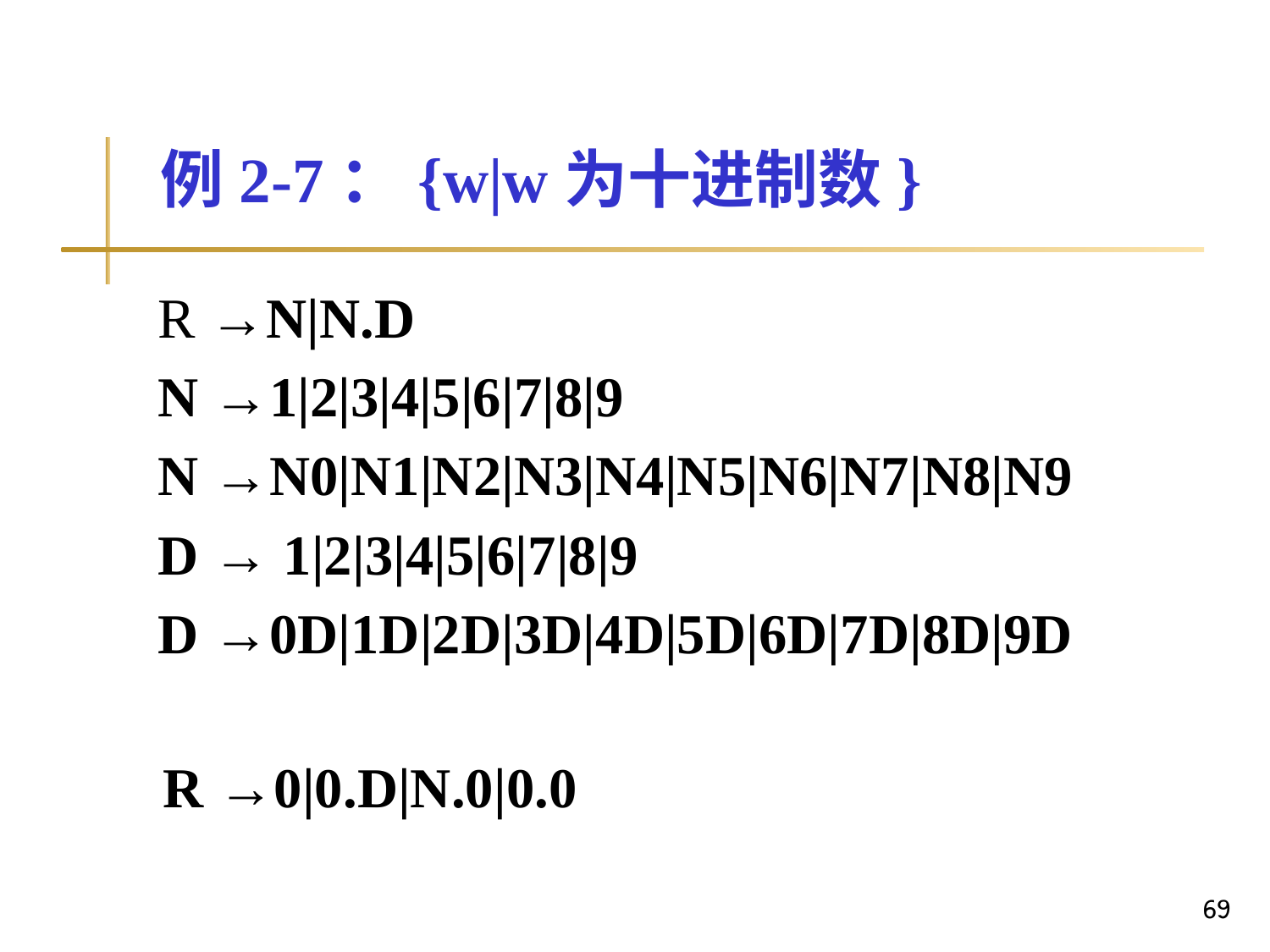

# 例2-7：{w|w为十进制数}
R →N|N.D
N →1|2|3|4|5|6|7|8|9
N →N0|N1|N2|N3|N4|N5|N6|N7|N8|N9
D → 1|2|3|4|5|6|7|8|9
D →0D|1D|2D|3D|4D|5D|6D|7D|8D|9D
R →0|0.D|N.0|0.0
69